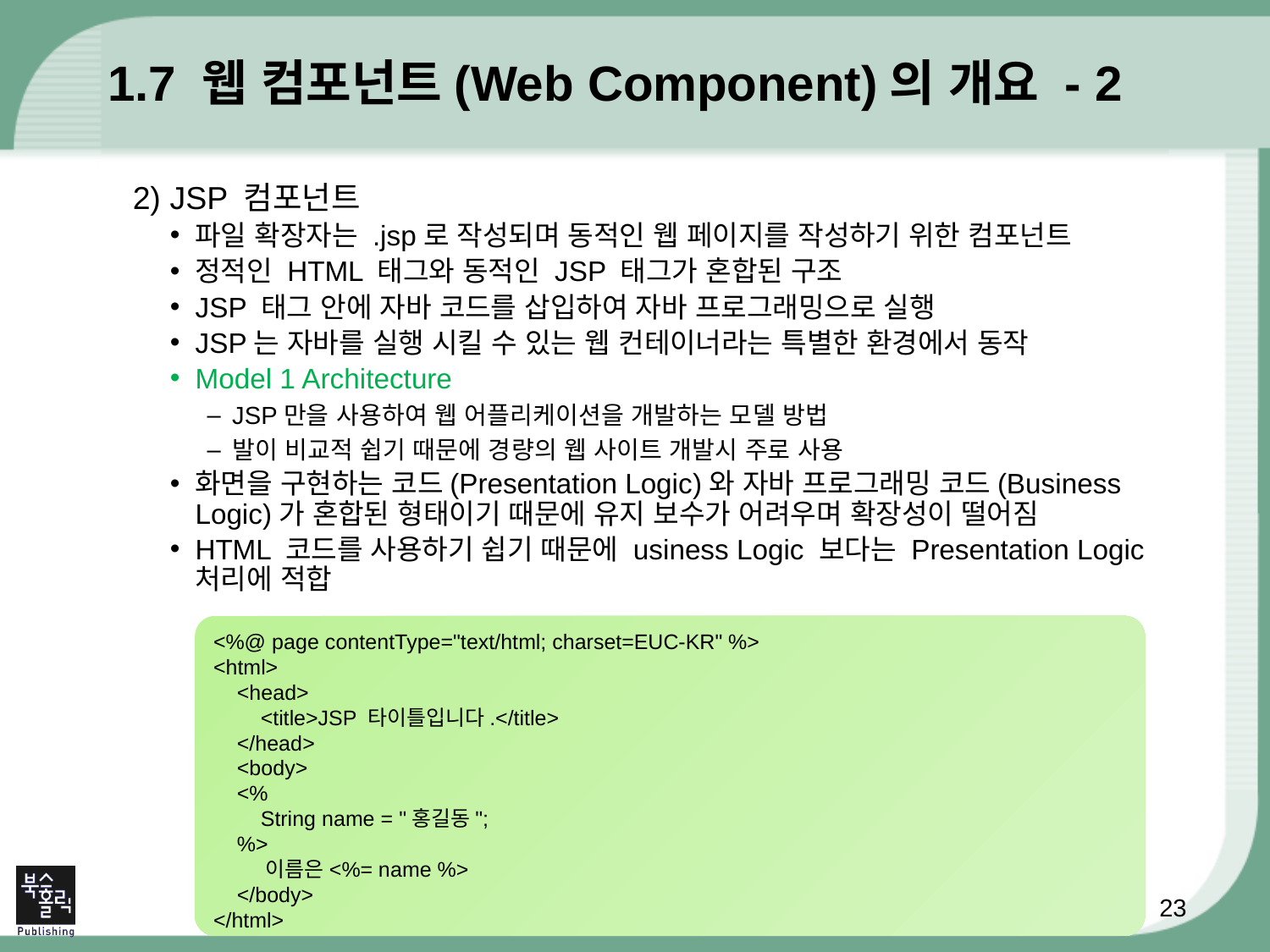

# 1.7 웹 컴포넌트(Web Component)의 개요 - 2
2) JSP 컴포넌트
파일 확장자는 .jsp로 작성되며 동적인 웹 페이지를 작성하기 위한 컴포넌트
정적인 HTML 태그와 동적인 JSP 태그가 혼합된 구조
JSP 태그 안에 자바 코드를 삽입하여 자바 프로그래밍으로 실행
JSP는 자바를 실행 시킬 수 있는 웹 컨테이너라는 특별한 환경에서 동작
Model 1 Architecture
JSP만을 사용하여 웹 어플리케이션을 개발하는 모델 방법
발이 비교적 쉽기 때문에 경량의 웹 사이트 개발시 주로 사용
화면을 구현하는 코드(Presentation Logic)와 자바 프로그래밍 코드(Business Logic)가 혼합된 형태이기 때문에 유지 보수가 어려우며 확장성이 떨어짐
HTML 코드를 사용하기 쉽기 때문에 usiness Logic 보다는 Presentation Logic 처리에 적합
<%@ page contentType="text/html; charset=EUC-KR" %>
<html>
    <head>
        <title>JSP 타이틀입니다.</title>
    </head>
    <body>
    <%
        String name = "홍길동";
    %>
        이름은<%= name %>
    </body>
</html>
23